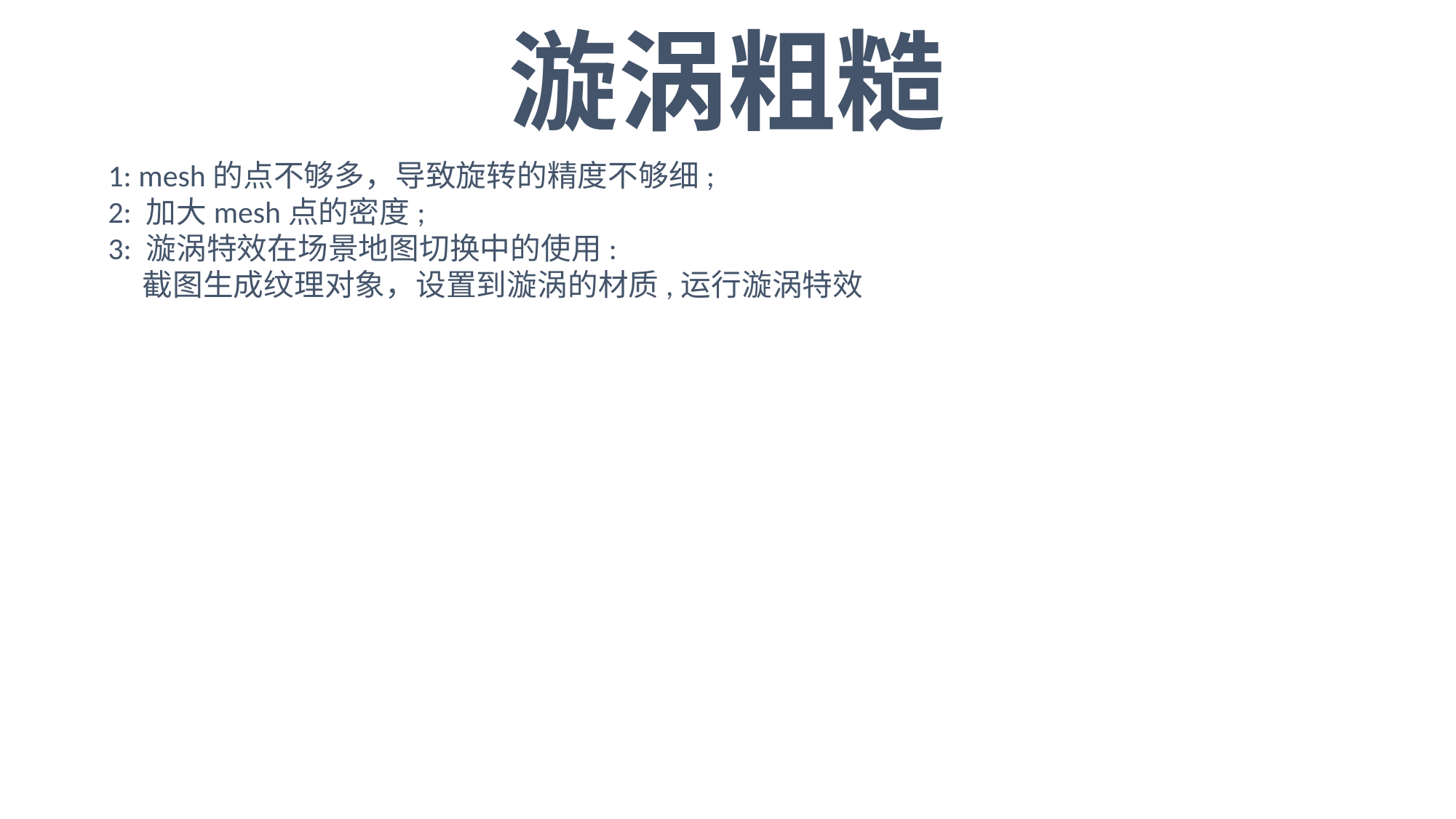

漩涡粗糙
1: mesh的点不够多，导致旋转的精度不够细;
2: 加大mesh点的密度;
3: 漩涡特效在场景地图切换中的使用:
    截图生成纹理对象，设置到漩涡的材质,运行漩涡特效

4